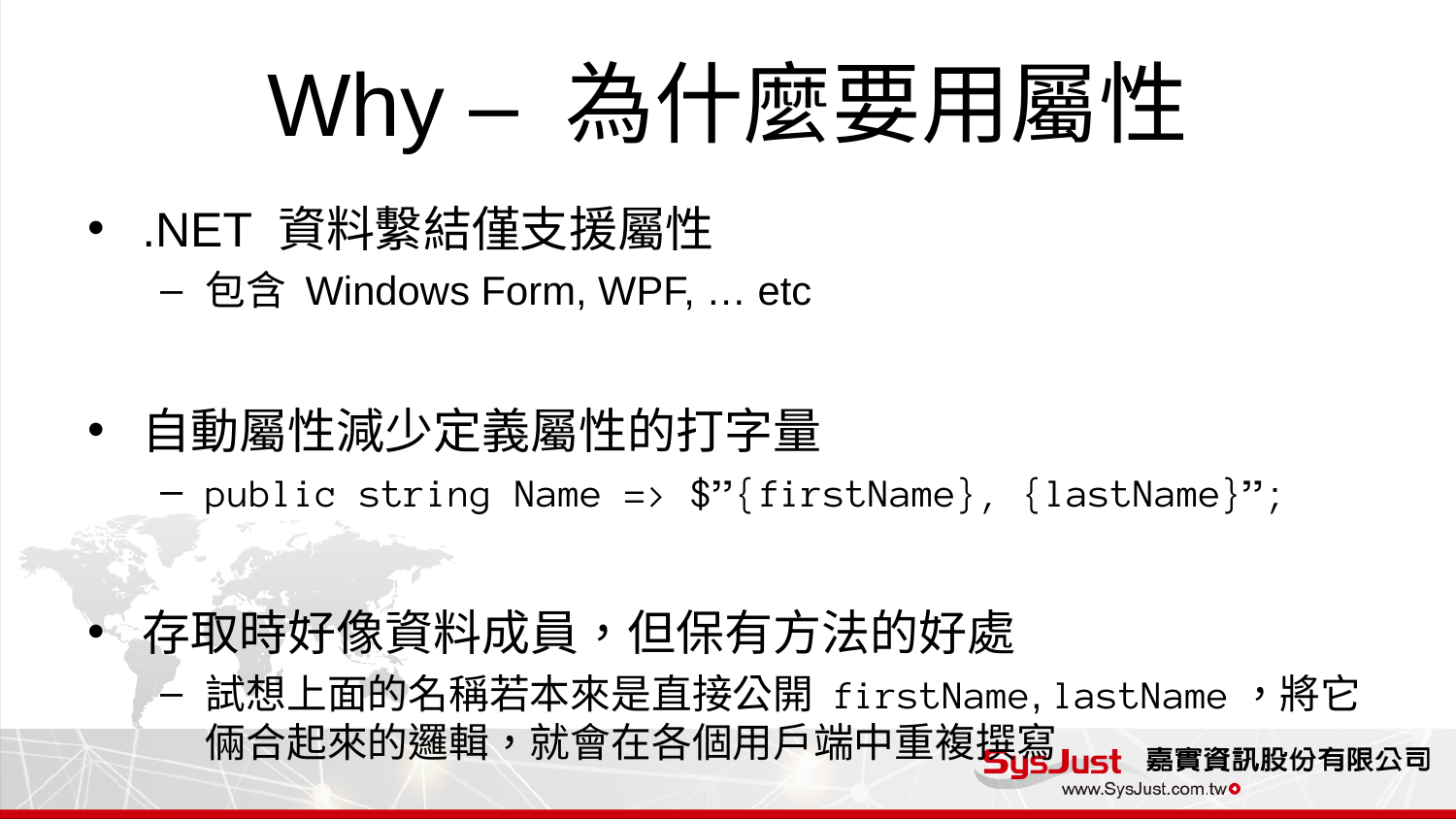

# Why – 為什麼要用屬性
.NET 資料繫結僅支援屬性
包含 Windows Form, WPF, … etc

自動屬性減少定義屬性的打字量
public string Name => $”{firstName}, {lastName}”;

存取時好像資料成員，但保有方法的好處
試想上面的名稱若本來是直接公開 firstName, lastName，將它倆合起來的邏輯，就會在各個用戶端中重複撰寫